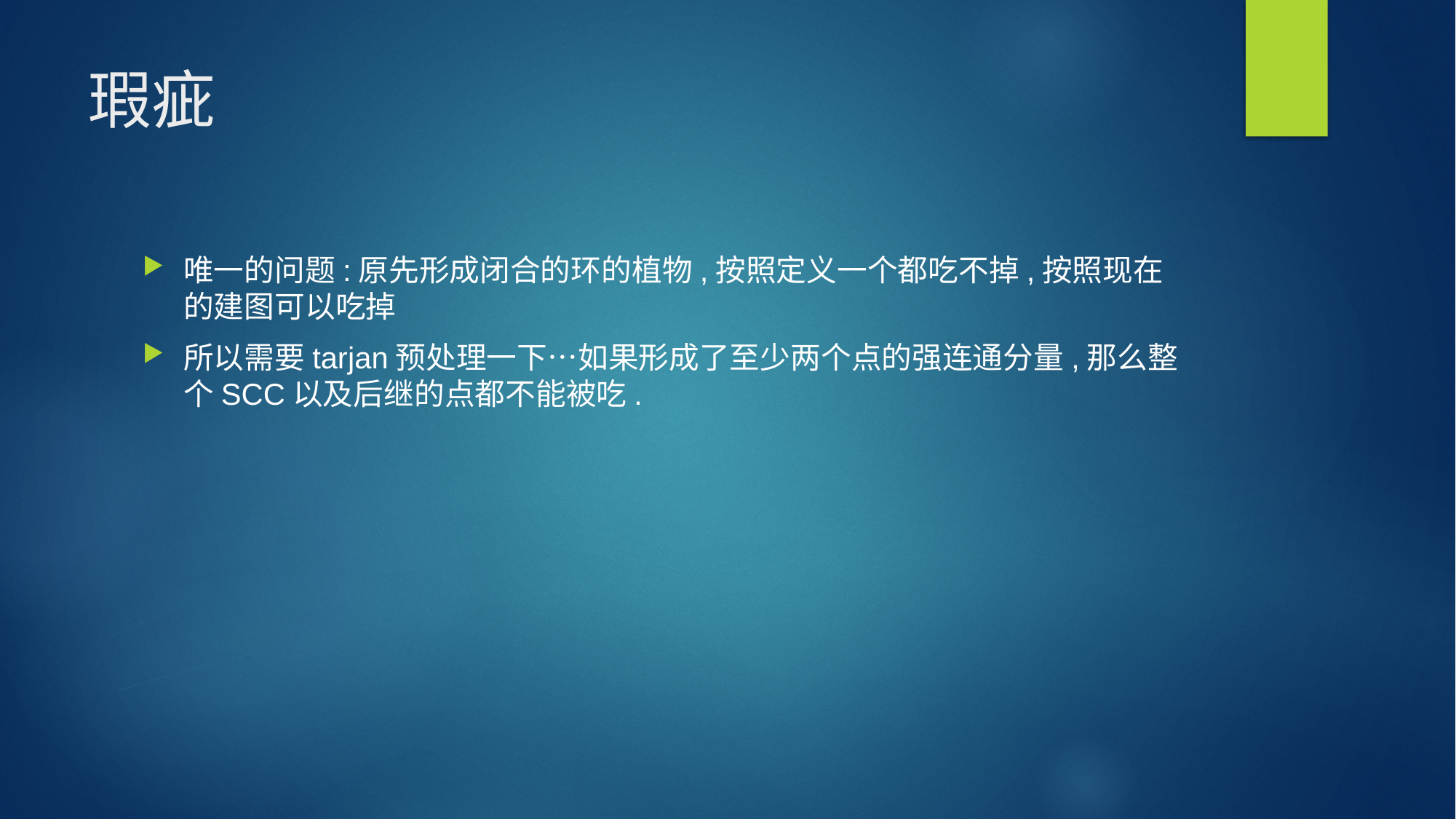

# 瑕疵
唯一的问题:原先形成闭合的环的植物,按照定义一个都吃不掉,按照现在的建图可以吃掉
所以需要tarjan预处理一下…如果形成了至少两个点的强连通分量,那么整个SCC以及后继的点都不能被吃.